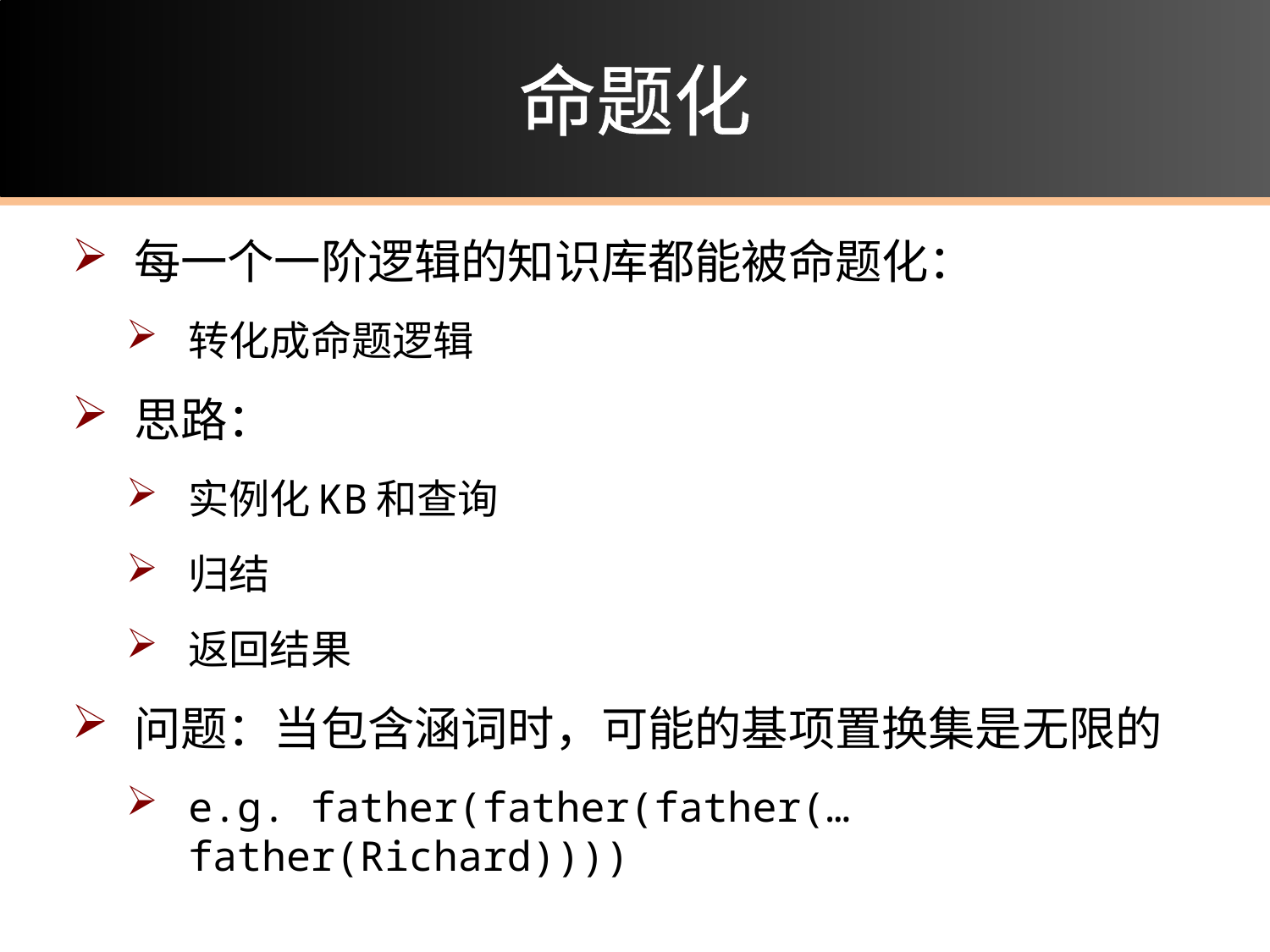

# 命题化
每一个一阶逻辑的知识库都能被命题化：
转化成命题逻辑
思路：
实例化KB和查询
归结
返回结果
问题：当包含涵词时，可能的基项置换集是无限的
e.g. father(father(father(…father(Richard))))